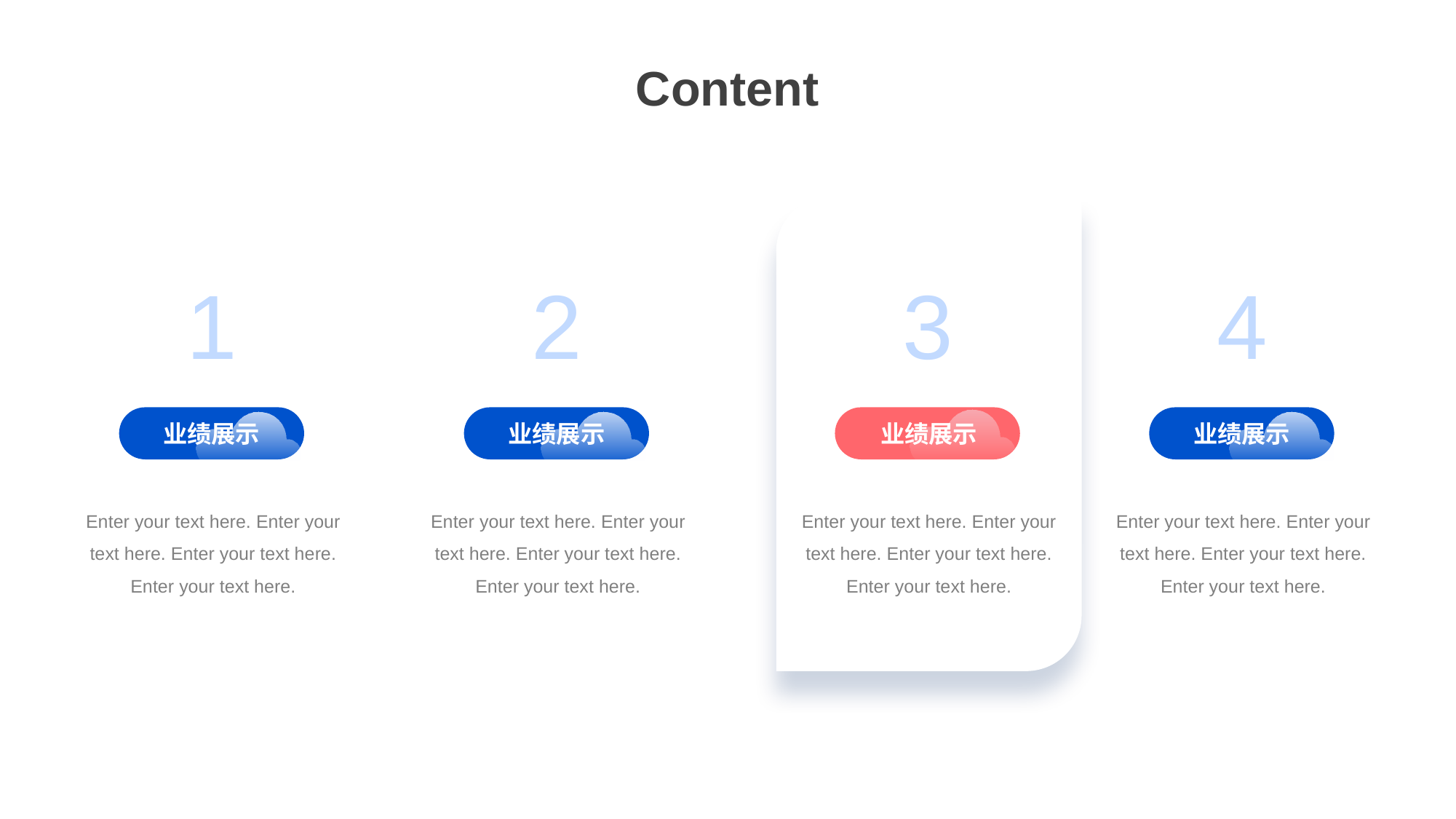

Content
1
2
4
3

业绩展示
业绩展示
业绩展示
业绩展示
Enter your text here. Enter your text here. Enter your text here. Enter your text here.
Enter your text here. Enter your text here. Enter your text here. Enter your text here.
Enter your text here. Enter your text here. Enter your text here. Enter your text here.
Enter your text here. Enter your text here. Enter your text here. Enter your text here.